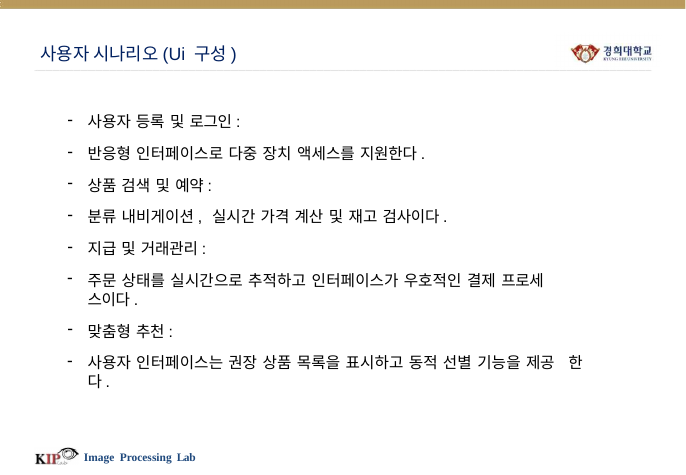

# 사용자 시나리오(Ui 구성)
사용자 등록 및 로그인:
반응형 인터페이스로 다중 장치 액세스를 지원한다.
상품 검색 및 예약:
분류 내비게이션, 실시간 가격 계산 및 재고 검사이다.
지급 및 거래관리:
주문 상태를 실시간으로 추적하고 인터페이스가 우호적인 결제 프로세 스이다.
맞춤형 추천:
사용자 인터페이스는 권장 상품 목록을 표시하고 동적 선별 기능을 제공 한다.
Image Processing Lab